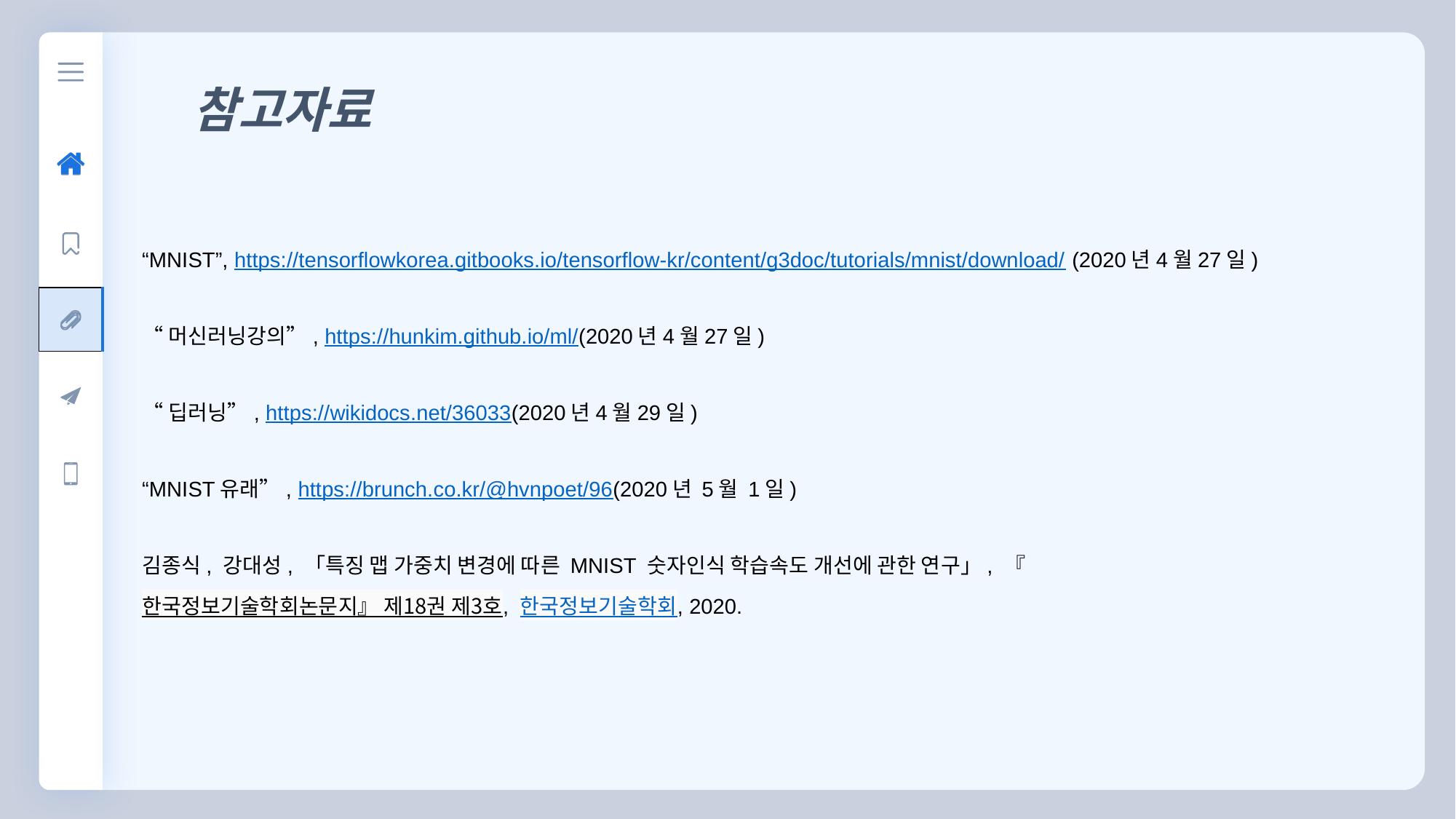

참고자료

“MNIST”, https://tensorflowkorea.gitbooks.io/tensorflow-kr/content/g3doc/tutorials/mnist/download/ (2020년4월27일)

“머신러닝강의”, https://hunkim.github.io/ml/(2020년4월27일)

“딥러닝”, https://wikidocs.net/36033(2020년4월29일)

“MNIST유래”, https://brunch.co.kr/@hvnpoet/96(2020년 5월 1일)

김종식, 강대성, 「특징 맵 가중치 변경에 따른 MNIST 숫자인식 학습속도 개선에 관한 연구」, 『한국정보기술학회논문지』 제18권 제3호, 한국정보기술학회, 2020.

|  |
| --- |